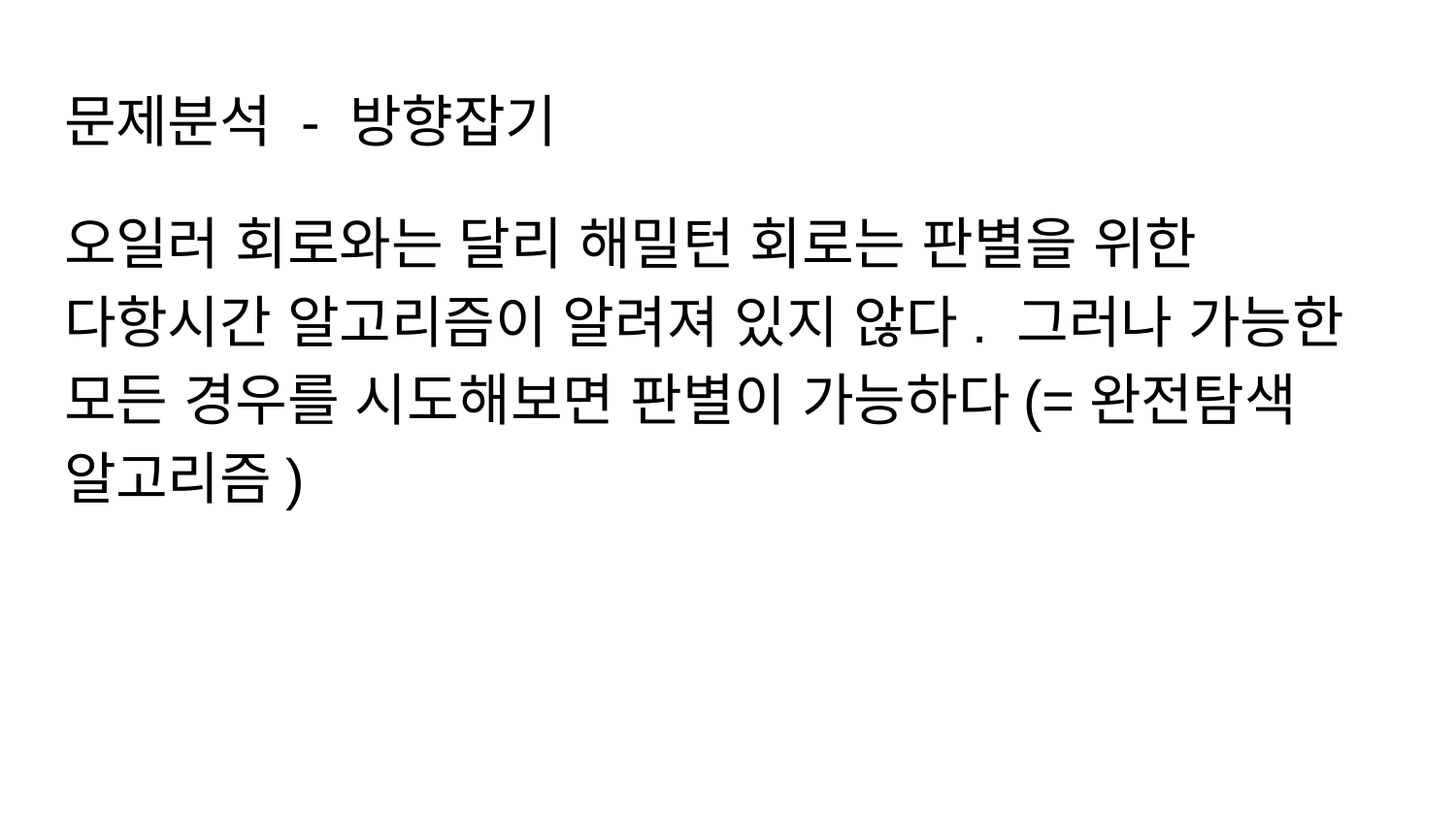

# 문제분석 - 방향잡기
오일러 회로와는 달리 해밀턴 회로는 판별을 위한 다항시간 알고리즘이 알려져 있지 않다. 그러나 가능한 모든 경우를 시도해보면 판별이 가능하다(=완전탐색 알고리즘)